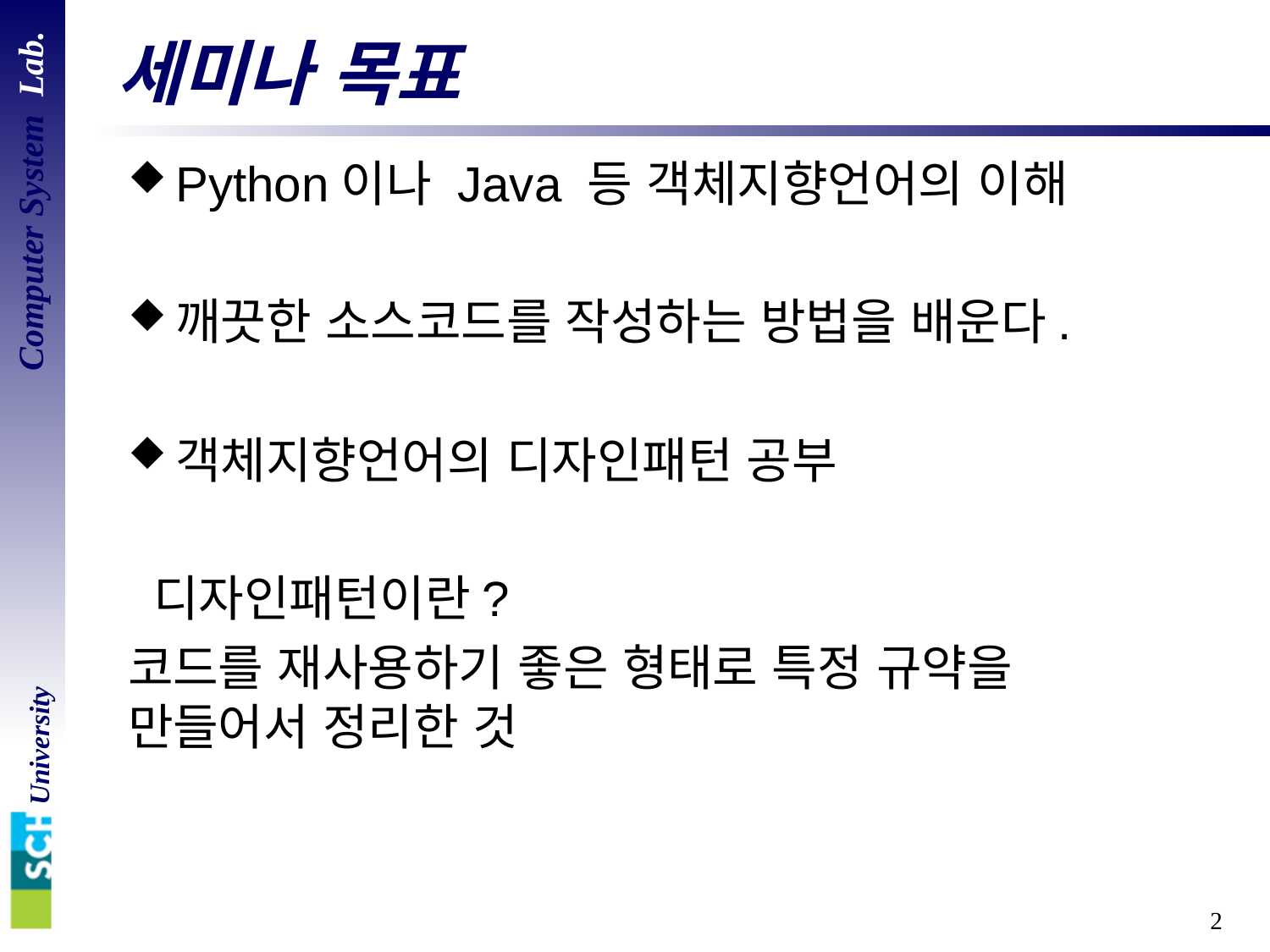

# 세미나 목표
Python이나 Java 등 객체지향언어의 이해

깨끗한 소스코드를 작성하는 방법을 배운다.

객체지향언어의 디자인패턴 공부

 디자인패턴이란?
코드를 재사용하기 좋은 형태로 특정 규약을
만들어서 정리한 것